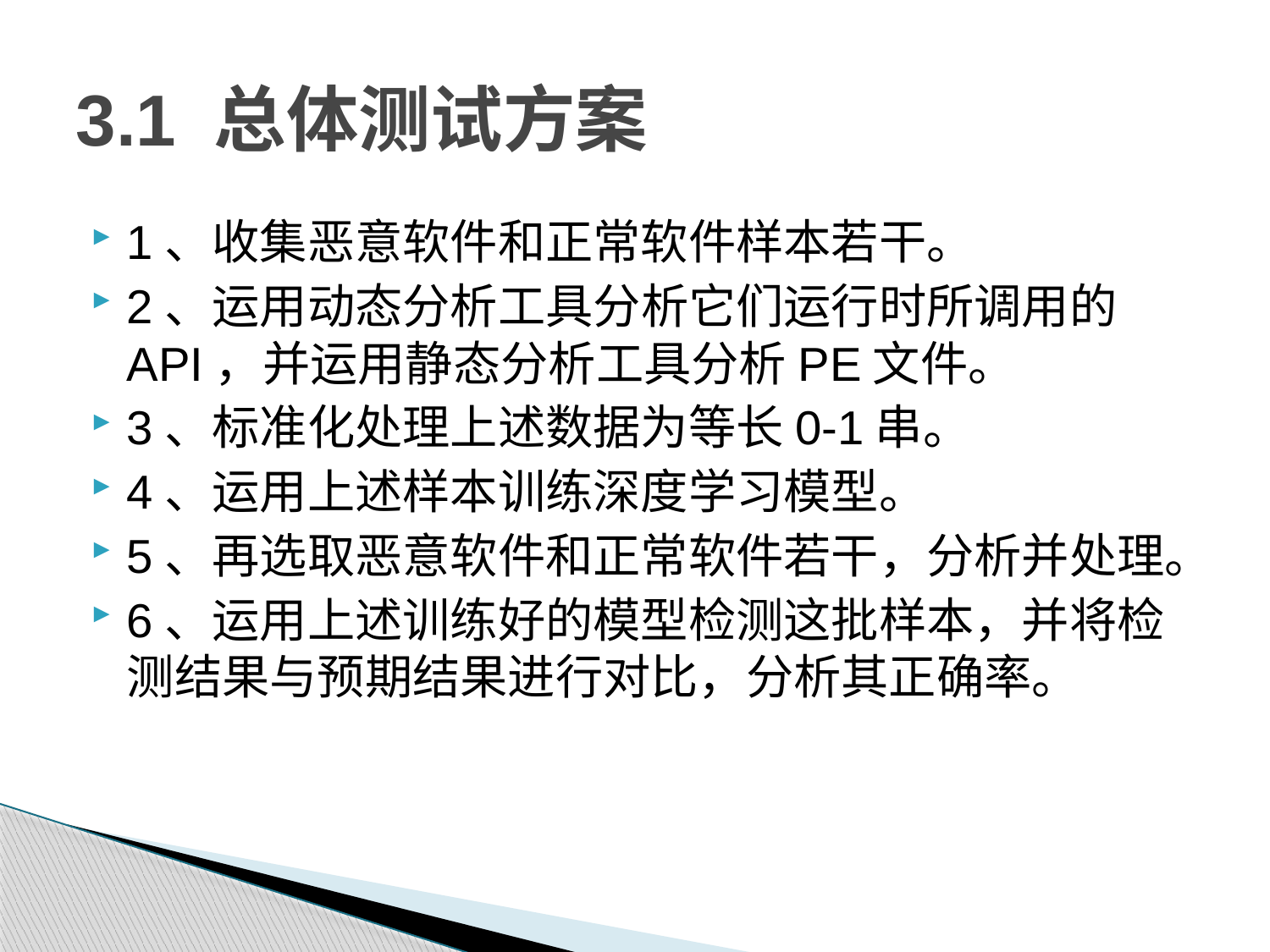

# 3.1 总体测试方案
1、收集恶意软件和正常软件样本若干。
2、运用动态分析工具分析它们运行时所调用的API，并运用静态分析工具分析PE文件。
3、标准化处理上述数据为等长0-1串。
4、运用上述样本训练深度学习模型。
5、再选取恶意软件和正常软件若干，分析并处理。
6、运用上述训练好的模型检测这批样本，并将检测结果与预期结果进行对比，分析其正确率。